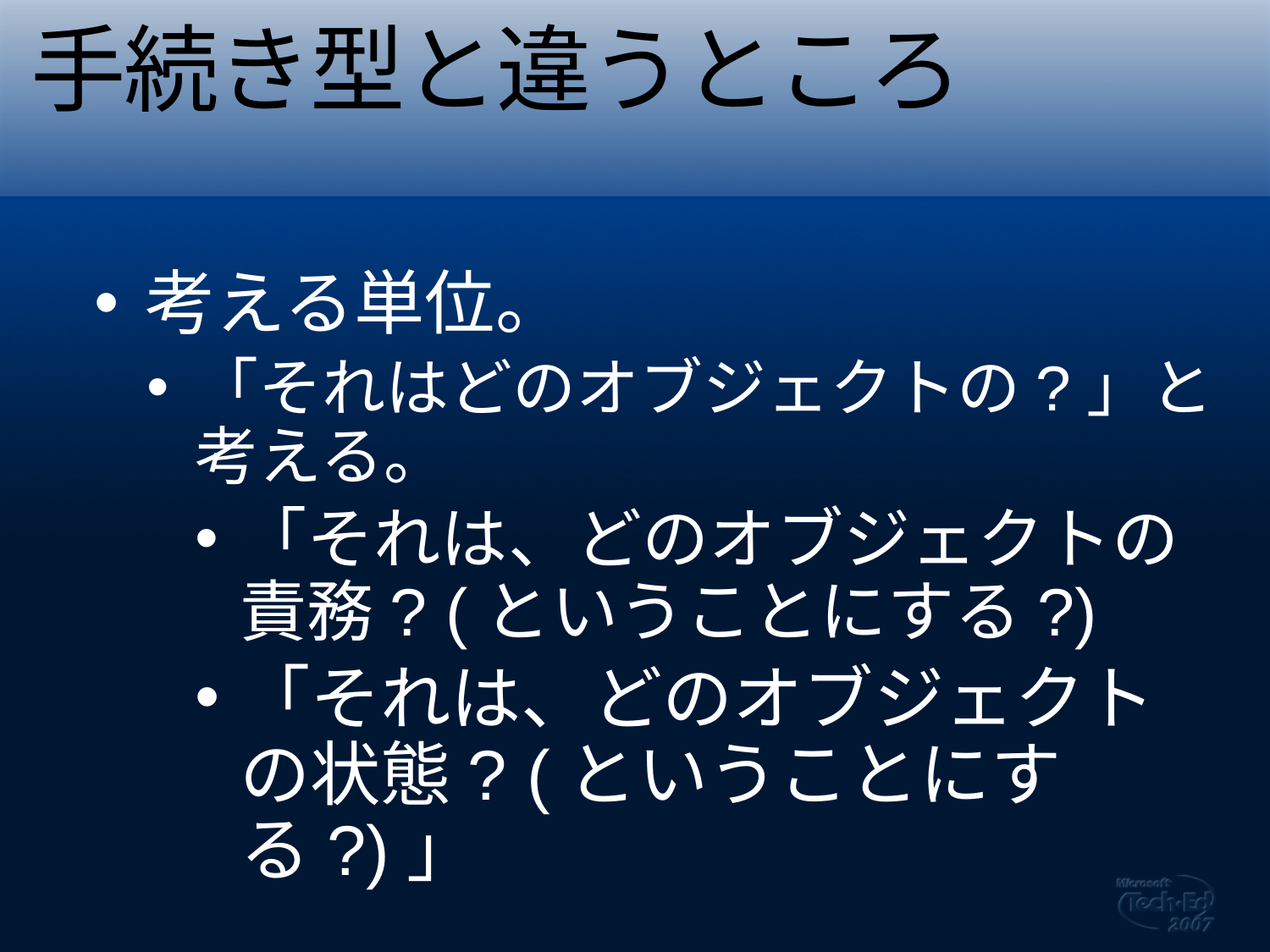

# 手続き型と違うところ
考える単位。
「それはどのオブジェクトの?」と考える。
「それは、どのオブジェクトの責務? (ということにする?)
「それは、どのオブジェクトの状態? (ということにする?)」